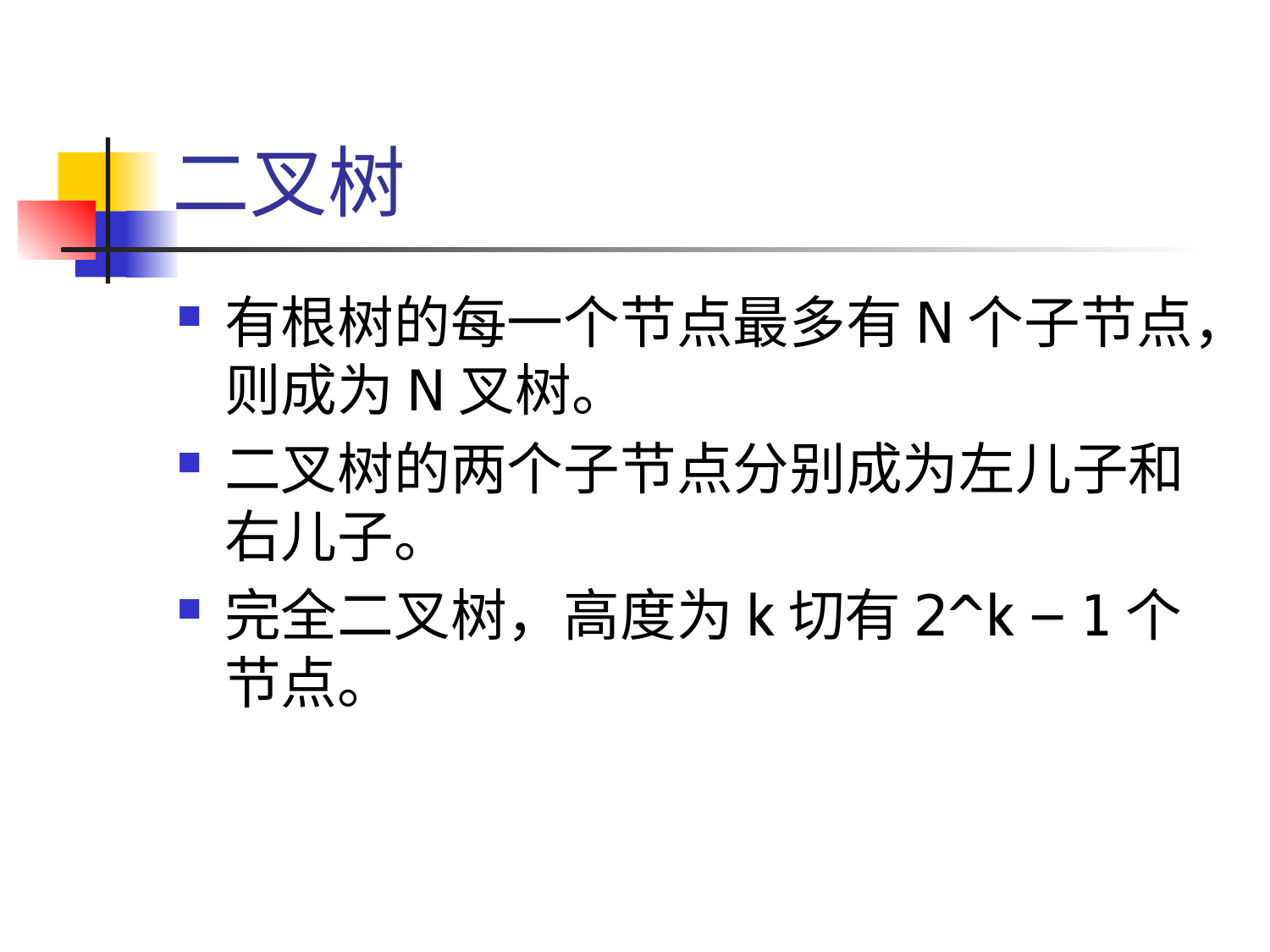

# 二叉树
有根树的每一个节点最多有N个子节点，则成为N叉树。
二叉树的两个子节点分别成为左儿子和右儿子。
完全二叉树，高度为k切有2^k – 1个节点。